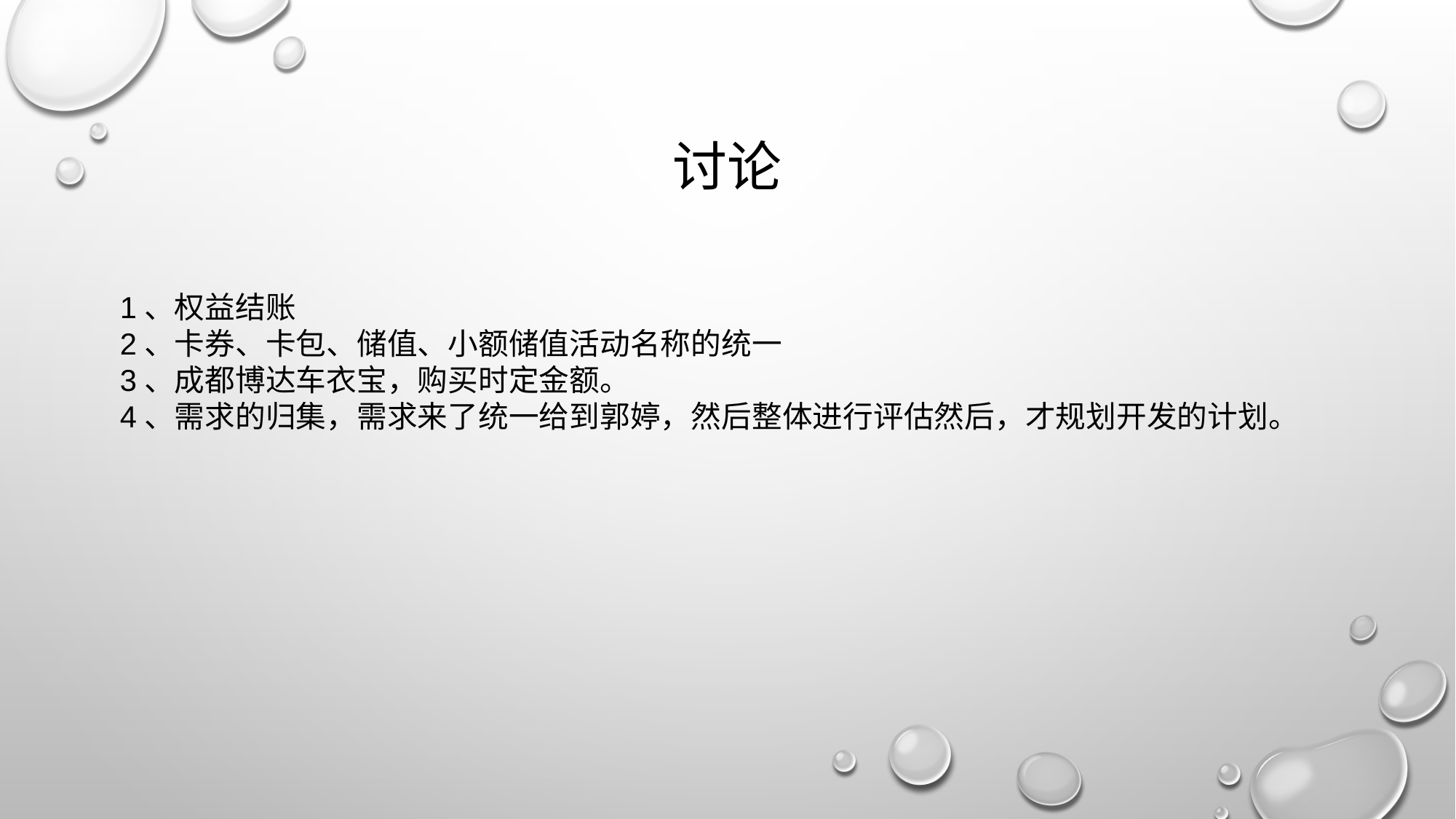

# 讨论
1、权益结账
2、卡券、卡包、储值、小额储值活动名称的统一
3、成都博达车衣宝，购买时定金额。
4、需求的归集，需求来了统一给到郭婷，然后整体进行评估然后，才规划开发的计划。